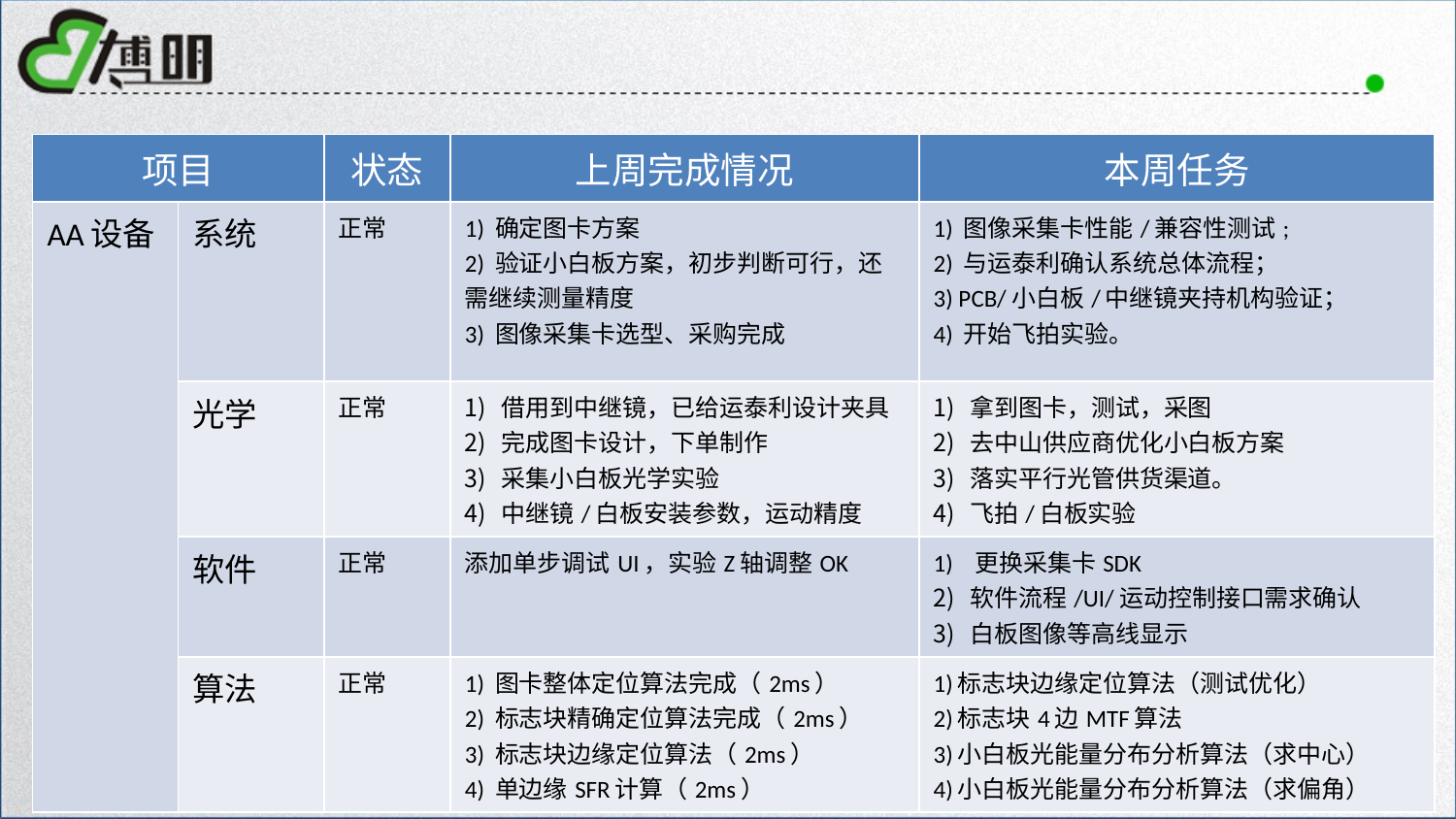

| 项目 |  | 状态 | 上周完成情况 | 本周任务 |
| --- | --- | --- | --- | --- |
| AA设备 | 系统 | 正常 | 1) 确定图卡方案 2) 验证小白板方案，初步判断可行，还需继续测量精度 3) 图像采集卡选型、采购完成 | 1) 图像采集卡性能/兼容性测试; 2) 与运泰利确认系统总体流程； 3) PCB/小白板/中继镜夹持机构验证； 4) 开始飞拍实验。 |
|  | 光学 | 正常 | 借用到中继镜，已给运泰利设计夹具 完成图卡设计，下单制作 采集小白板光学实验 中继镜/白板安装参数，运动精度 | 拿到图卡，测试，采图 去中山供应商优化小白板方案 落实平行光管供货渠道。 飞拍/白板实验 |
|  | 软件 | 正常 | 添加单步调试UI，实验Z轴调整OK | 1) 更换采集卡SDK 软件流程/UI/运动控制接口需求确认 白板图像等高线显示 |
|  | 算法 | 正常 | 1) 图卡整体定位算法完成（2ms） 2) 标志块精确定位算法完成（2ms） 3) 标志块边缘定位算法（2ms） 4) 单边缘SFR计算（2ms） | 1)标志块边缘定位算法（测试优化） 2)标志块4边MTF算法 3)小白板光能量分布分析算法（求中心） 4)小白板光能量分布分析算法（求偏角） |